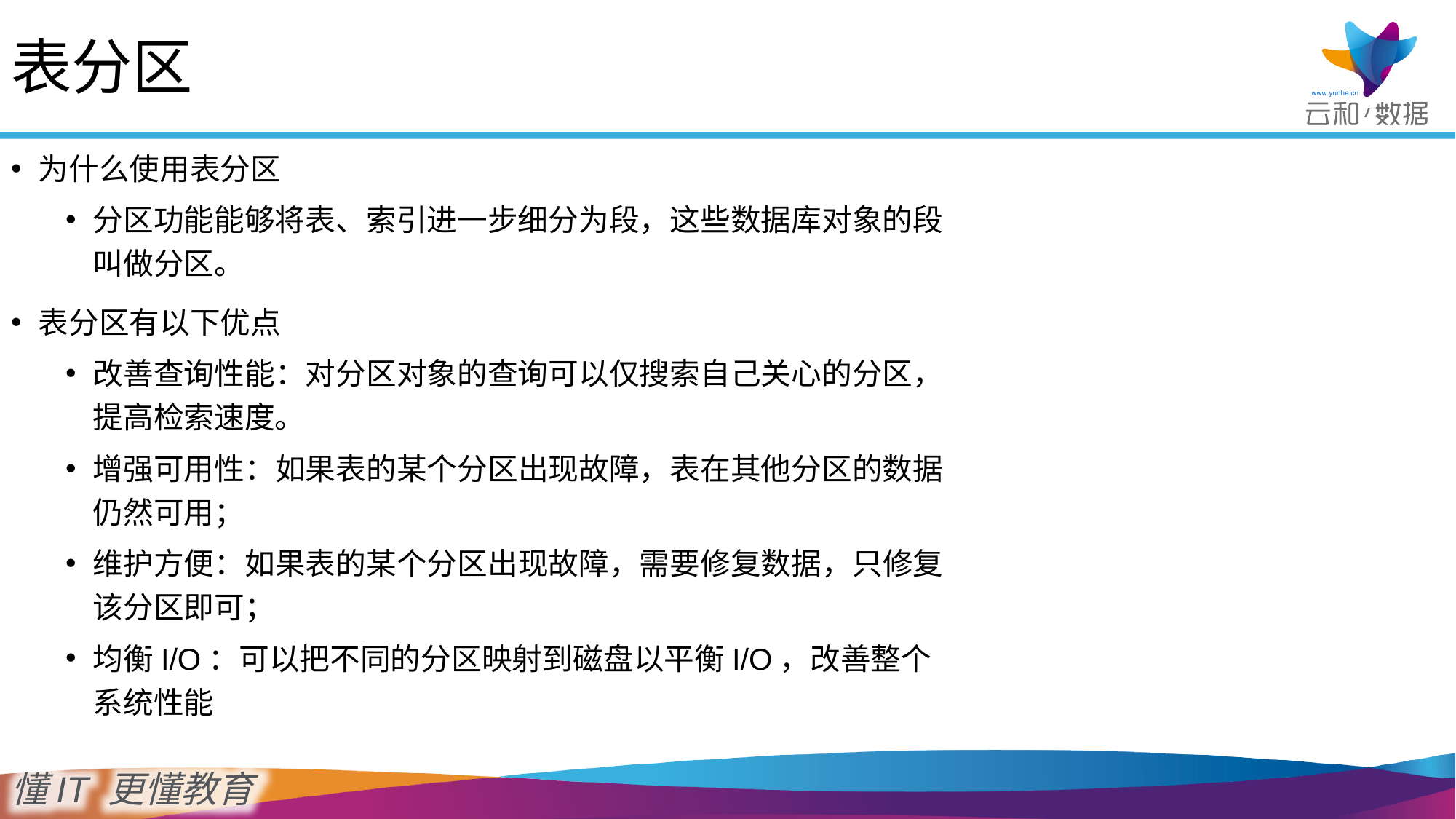

表分区
为什么使用表分区
分区功能能够将表、索引进一步细分为段，这些数据库对象的段叫做分区。
表分区有以下优点
改善查询性能：对分区对象的查询可以仅搜索自己关心的分区，提高检索速度。
增强可用性：如果表的某个分区出现故障，表在其他分区的数据仍然可用；
维护方便：如果表的某个分区出现故障，需要修复数据，只修复该分区即可；
均衡I/O：可以把不同的分区映射到磁盘以平衡I/O，改善整个系统性能